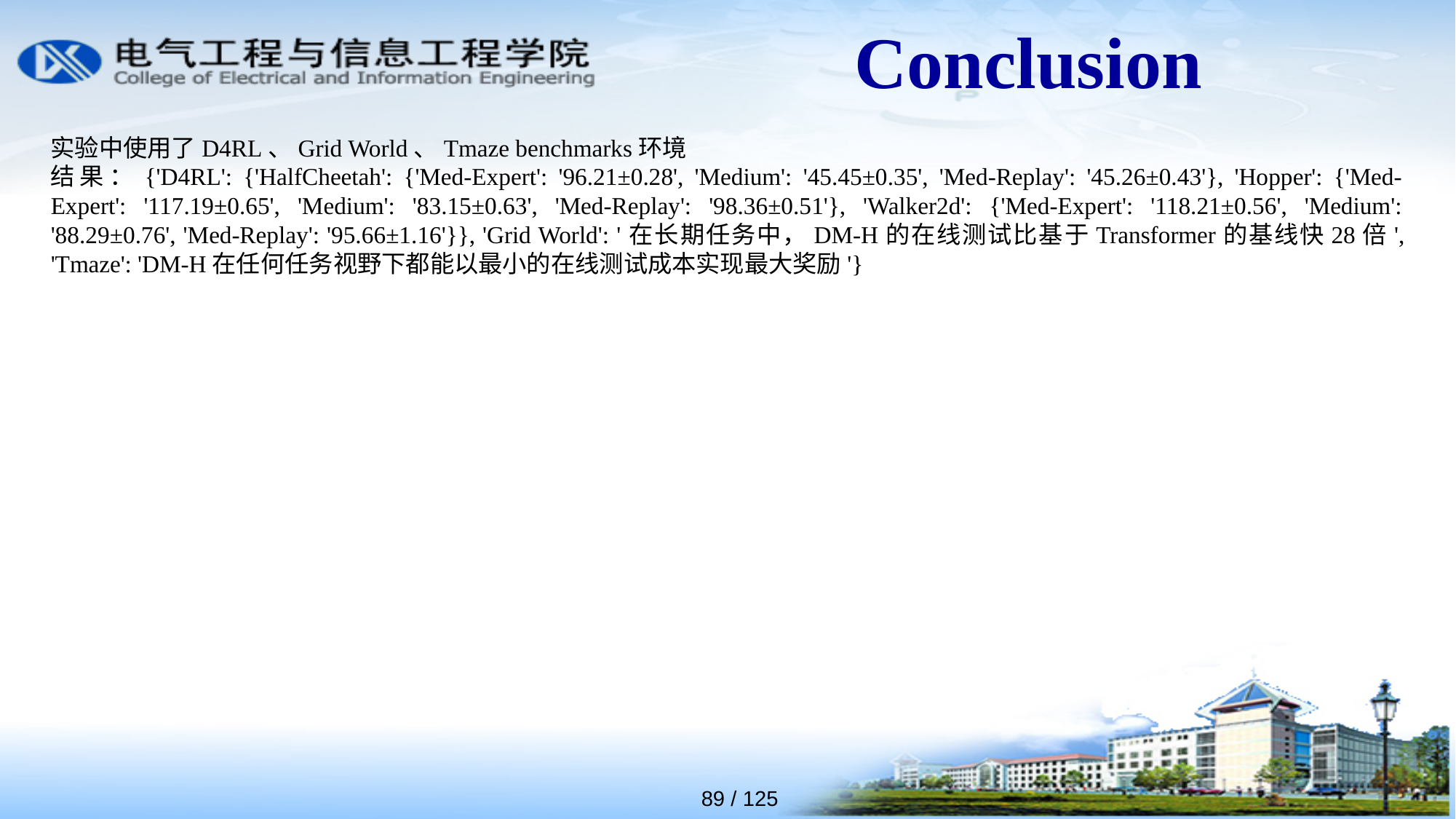

Conclusion
实验中使用了D4RL、Grid World、Tmaze benchmarks环境
结果：{'D4RL': {'HalfCheetah': {'Med-Expert': '96.21±0.28', 'Medium': '45.45±0.35', 'Med-Replay': '45.26±0.43'}, 'Hopper': {'Med-Expert': '117.19±0.65', 'Medium': '83.15±0.63', 'Med-Replay': '98.36±0.51'}, 'Walker2d': {'Med-Expert': '118.21±0.56', 'Medium': '88.29±0.76', 'Med-Replay': '95.66±1.16'}}, 'Grid World': '在长期任务中，DM-H的在线测试比基于Transformer的基线快28倍', 'Tmaze': 'DM-H在任何任务视野下都能以最小的在线测试成本实现最大奖励'}
89 / 125